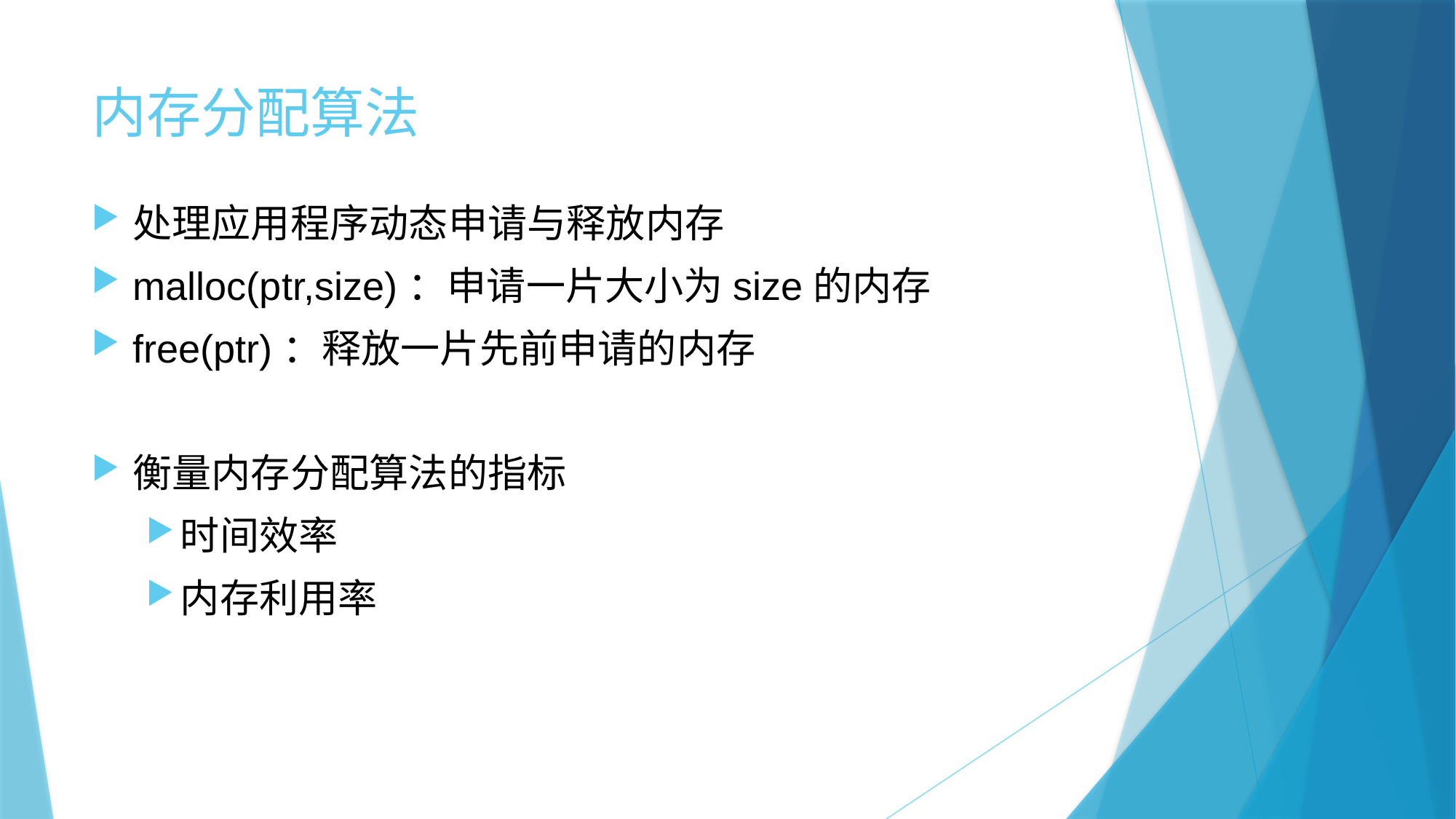

# 内存分配算法
处理应用程序动态申请与释放内存
malloc(ptr,size)：申请一片大小为size的内存
free(ptr)：释放一片先前申请的内存

衡量内存分配算法的指标
时间效率
内存利用率